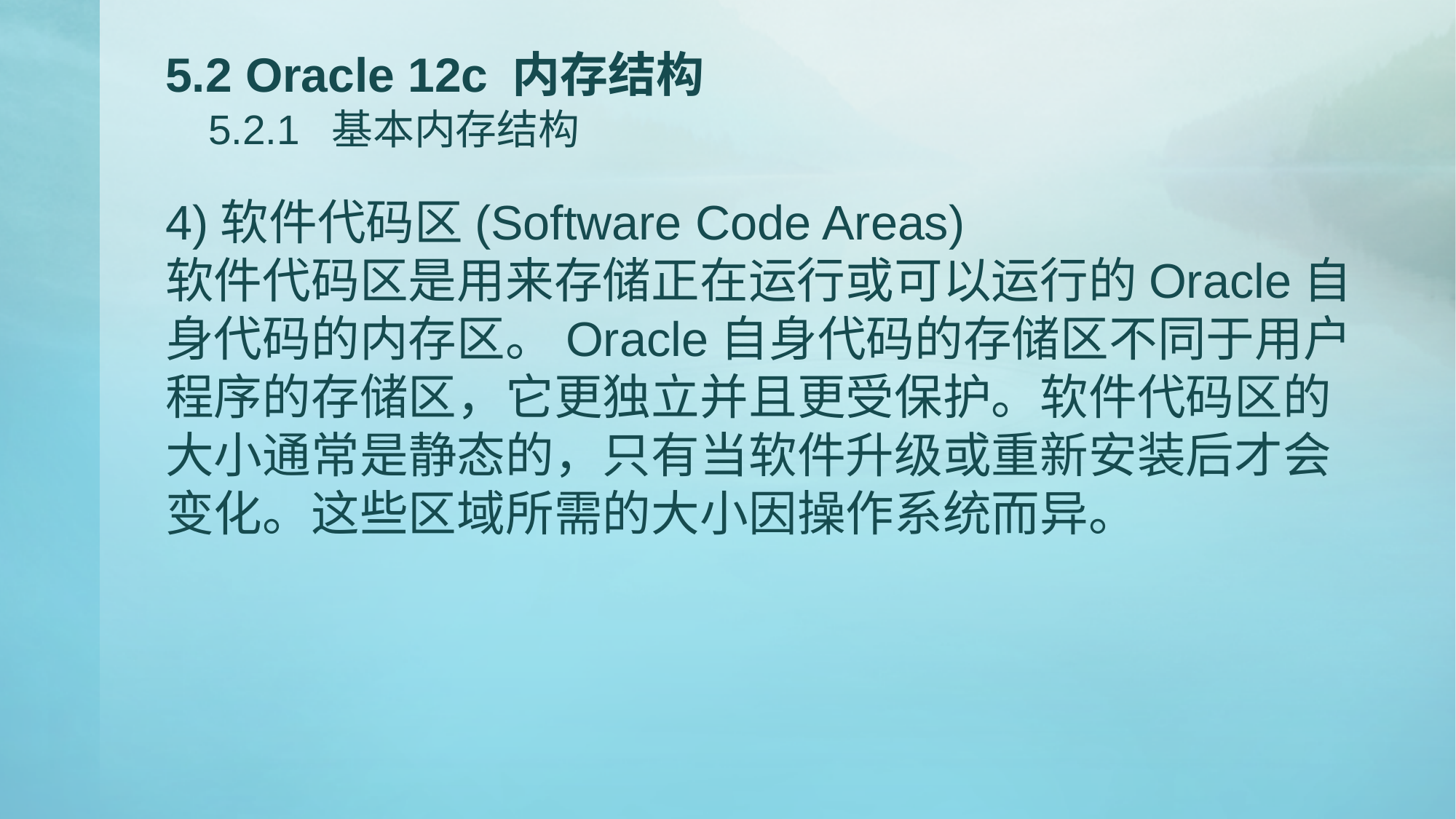

# 5.2 Oracle 12c 内存结构 5.2.1  基本内存结构
4)软件代码区(Software Code Areas)
软件代码区是用来存储正在运行或可以运行的Oracle自身代码的内存区。Oracle自身代码的存储区不同于用户程序的存储区，它更独立并且更受保护。软件代码区的大小通常是静态的，只有当软件升级或重新安装后才会变化。这些区域所需的大小因操作系统而异。